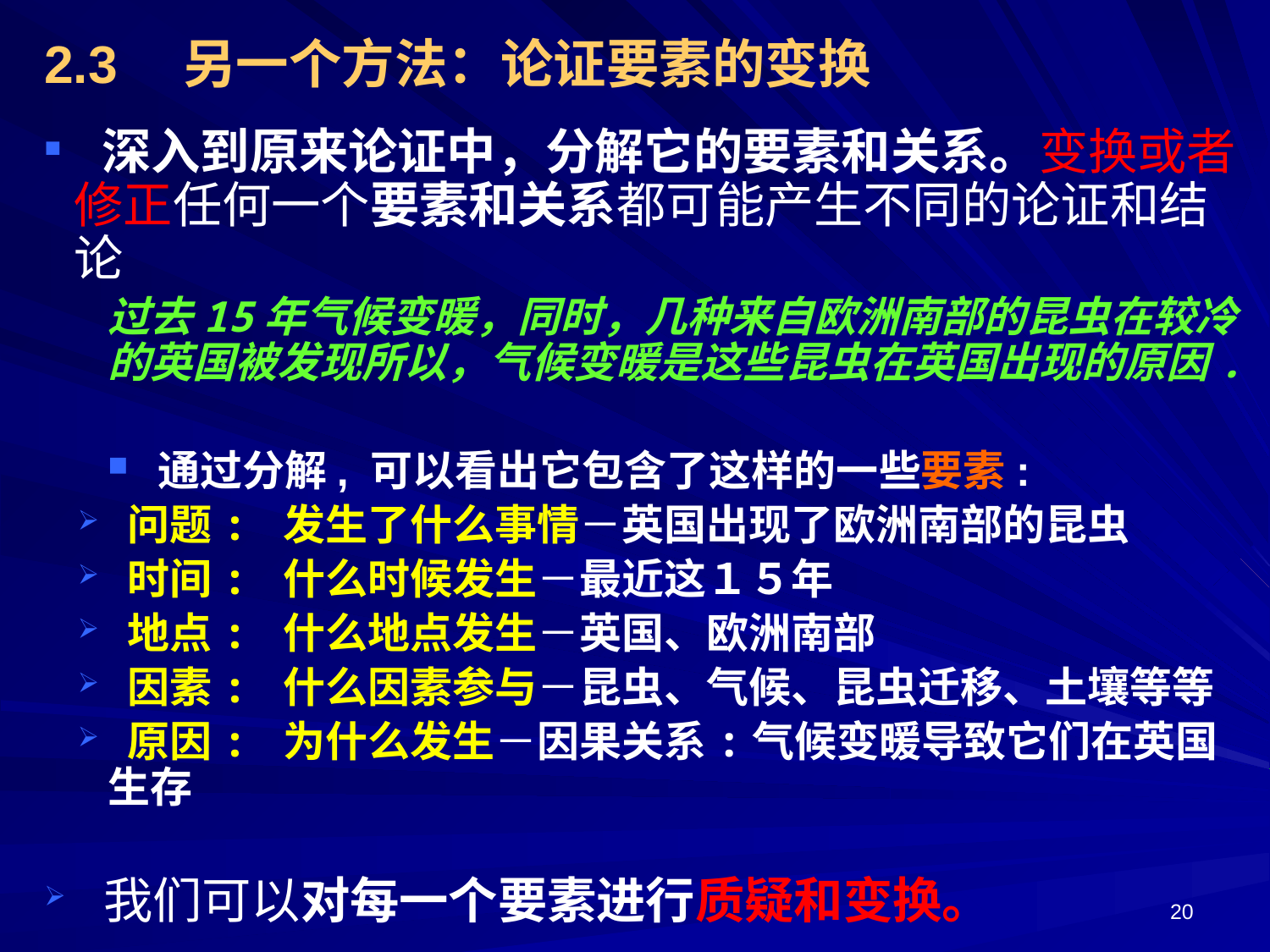

2.3　另一个方法：论证要素的变换

  深入到原来论证中，分解它的要素和关系。变换或者修正任何一个要素和关系都可能产生不同的论证和结论
过去15年气候变暖，同时，几种来自欧洲南部的昆虫在较冷的英国被发现所以，气候变暖是这些昆虫在英国出现的原因.

 通过分解, 可以看出它包含了这样的一些要素:
 问题: 发生了什么事情－英国出现了欧洲南部的昆虫
 时间: 什么时候发生－最近这１５年
 地点: 什么地点发生－英国、欧洲南部
 因素: 什么因素参与－昆虫、气候、昆虫迁移、土壤等等
 原因: 为什么发生－因果关系:气候变暖导致它们在英国生存

  我们可以对每一个要素进行质疑和变换。
20